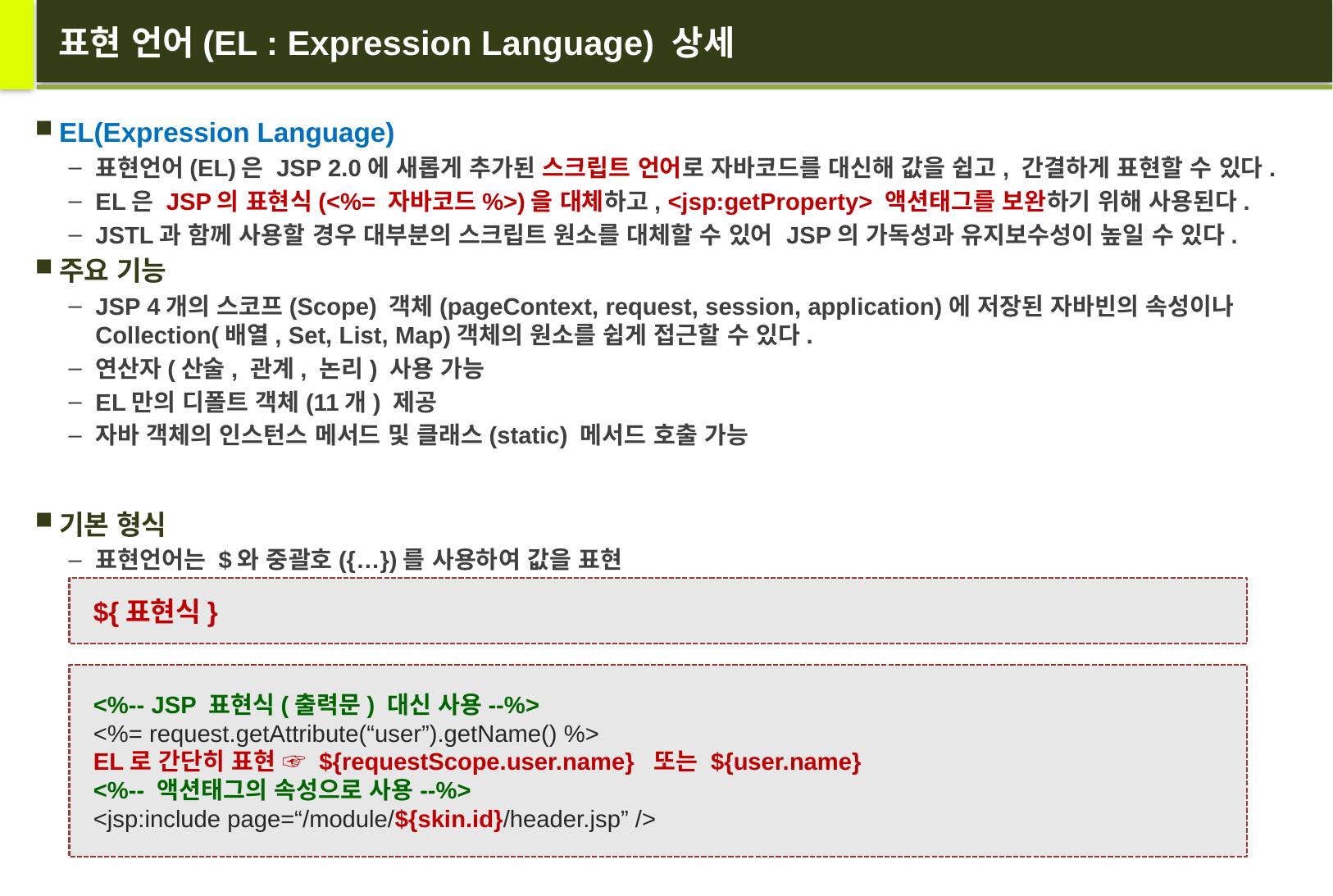

# 표현 언어(EL : Expression Language) 상세
EL(Expression Language)
표현언어(EL)은 JSP 2.0에 새롭게 추가된 스크립트 언어로 자바코드를 대신해 값을 쉽고, 간결하게 표현할 수 있다.
EL은 JSP의 표현식(<%= 자바코드%>)을 대체하고, <jsp:getProperty> 액션태그를 보완하기 위해 사용된다.
JSTL과 함께 사용할 경우 대부분의 스크립트 원소를 대체할 수 있어 JSP의 가독성과 유지보수성이 높일 수 있다.
주요 기능
JSP 4개의 스코프(Scope) 객체(pageContext, request, session, application)에 저장된 자바빈의 속성이나
Collection(배열, Set, List, Map)객체의 원소를 쉽게 접근할 수 있다.
연산자(산술, 관계, 논리) 사용 가능
EL만의 디폴트 객체(11개) 제공
자바 객체의 인스턴스 메서드 및 클래스(static) 메서드 호출 가능

기본 형식
표현언어는 $와 중괄호({…})를 사용하여 값을 표현

${표현식}
<%-- JSP 표현식(출력문) 대신 사용--%>
<%= request.getAttribute(“user”).getName() %>
EL로 간단히 표현 ☞ ${requestScope.user.name}  또는 ${user.name}
<%-- 액션태그의 속성으로 사용--%>
<jsp:include page=“/module/${skin.id}/header.jsp” />